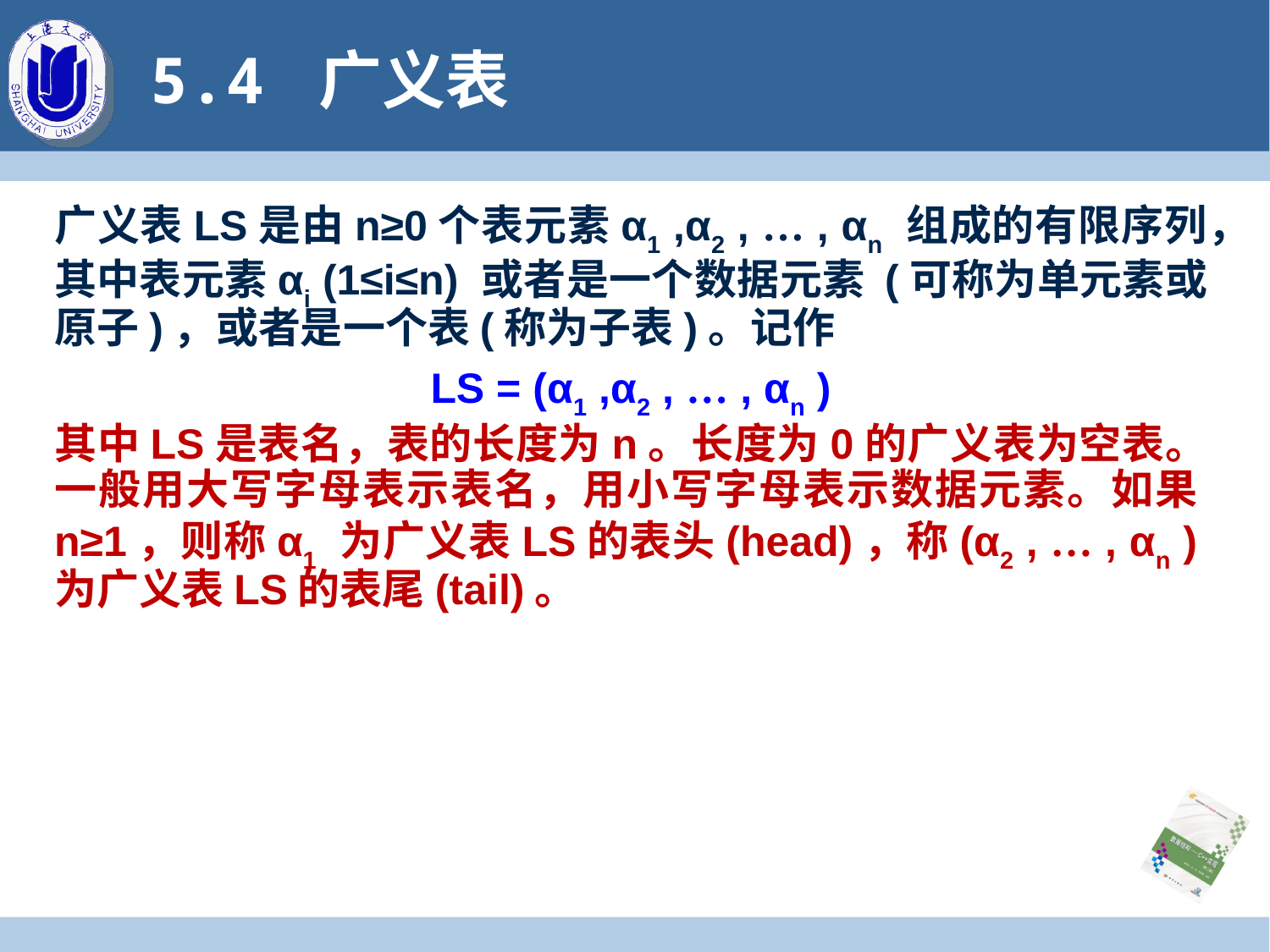

# 5.4 广义表
广义表LS是由n≥0个表元素α1 ,α2 , … , αn 组成的有限序列，其中表元素αi (1≤i≤n) 或者是一个数据元素 (可称为单元素或原子)，或者是一个表(称为子表)。记作
LS = (α1 ,α2 , … , αn )
其中LS是表名，表的长度为n。长度为0的广义表为空表。一般用大写字母表示表名，用小写字母表示数据元素。如果n≥1，则称α1 为广义表LS的表头(head)，称(α2 , … , αn )为广义表LS的表尾(tail)。